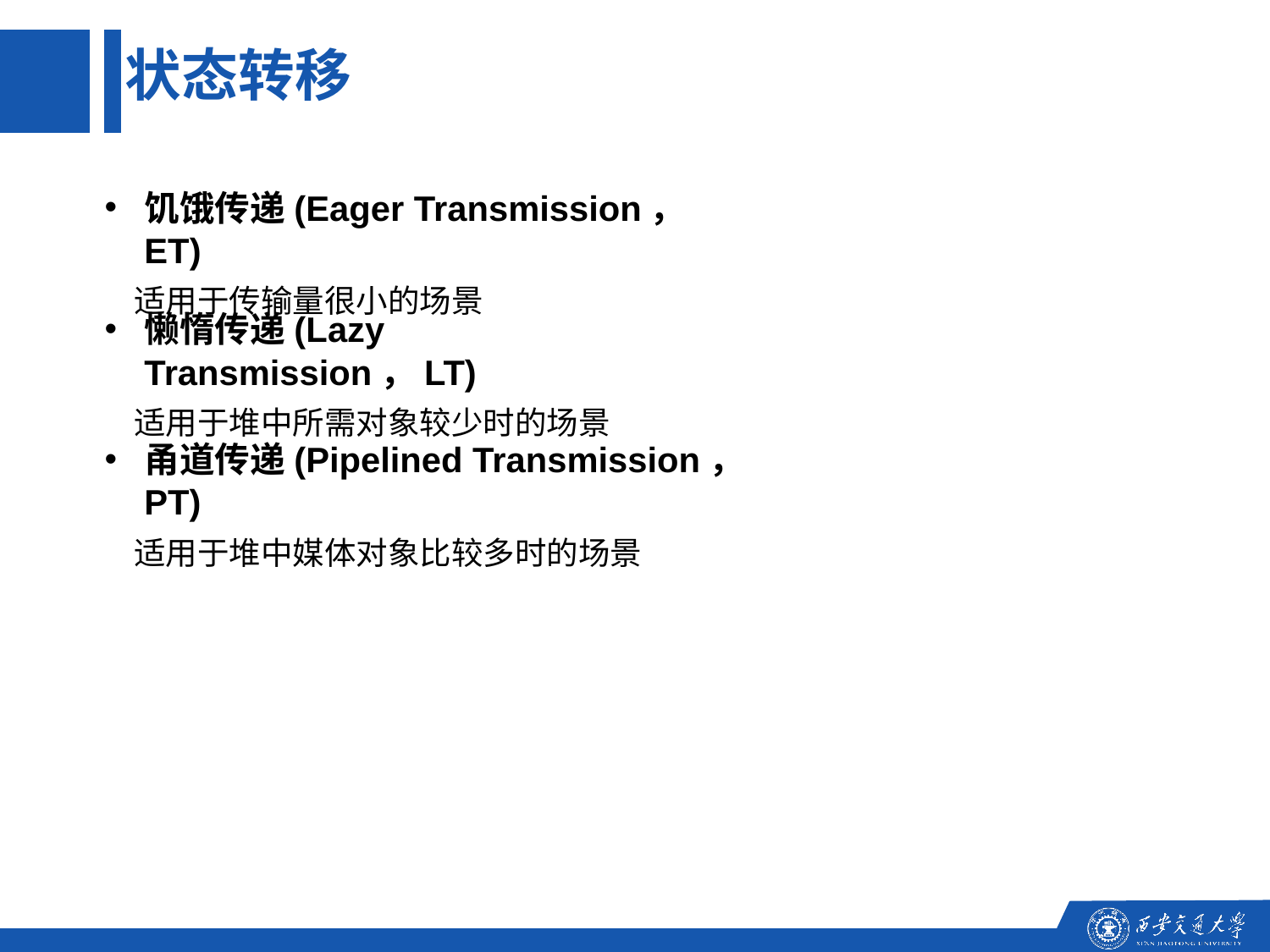

状态转移

饥饿传递(Eager Transmission，ET)
   适用于传输量很小的场景

懒惰传递(Lazy Transmission，LT)
   适用于堆中所需对象较少时的场景

甬道传递(Pipelined Transmission，PT)
   适用于堆中媒体对象比较多时的场景